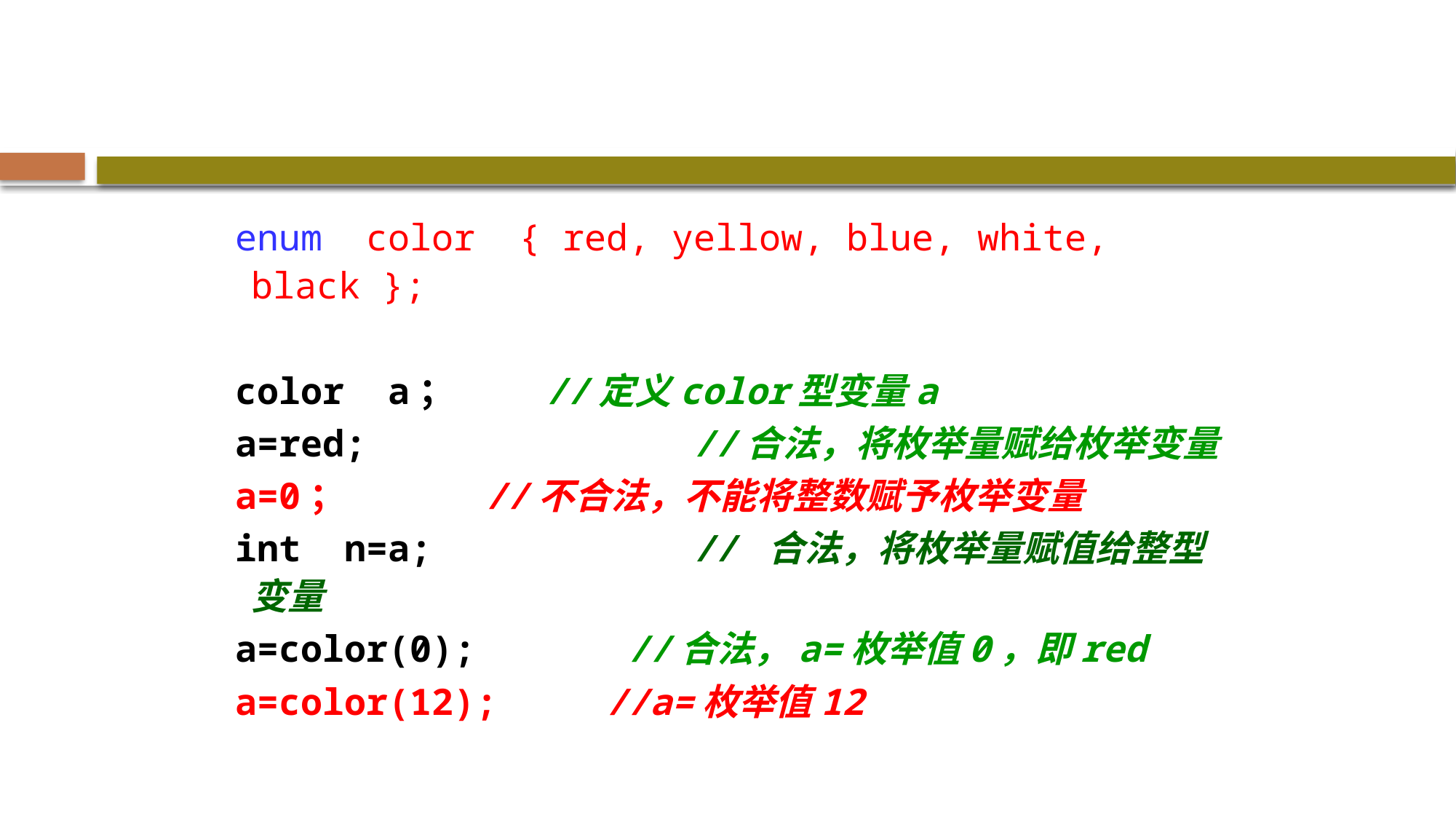

enum  color  { red, yellow, blue, white, black };

color  a；          //定义color型变量a
a=red;               //合法，将枚举量赋给枚举变量
a=0；                //不合法，不能将整数赋予枚举变量
int  n=a;            // 合法，将枚举量赋值给整型变量
a=color(0);       //合法，a=枚举值0，即red
a=color(12);     //a=枚举值12